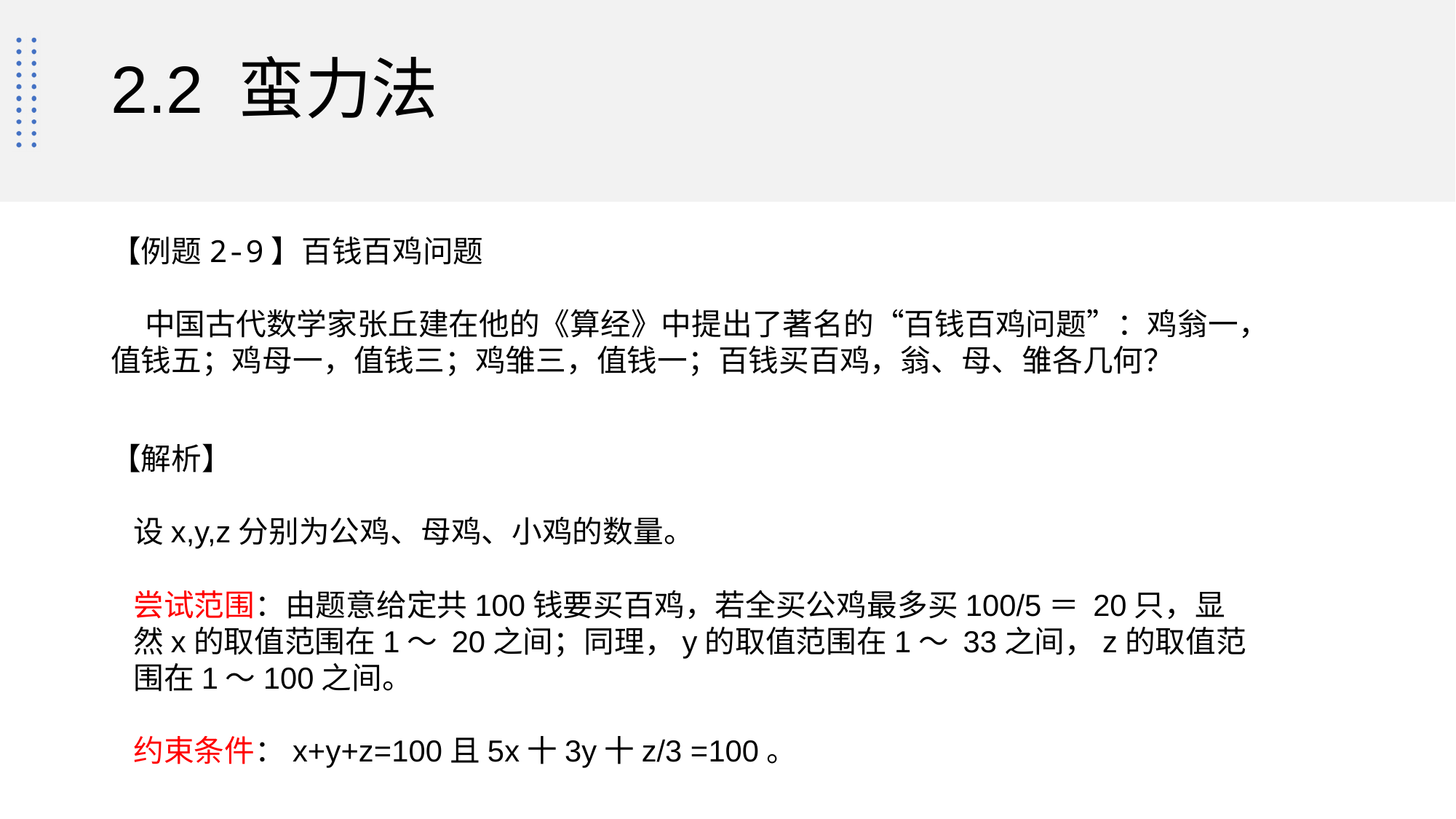

# 2.2 蛮力法
【例题2-9】百钱百鸡问题

    中国古代数学家张丘建在他的《算经》中提出了著名的“百钱百鸡问题”：鸡翁一，值钱五；鸡母一，值钱三；鸡雏三，值钱一；百钱买百鸡，翁、母、雏各几何？
【解析】
设x,y,z分别为公鸡、母鸡、小鸡的数量。

尝试范围：由题意给定共100钱要买百鸡，若全买公鸡最多买100/5＝ 20只，显然x的取值范围在1～ 20之间；同理，y的取值范围在1～ 33之间，z的取值范围在1～100之间。

约束条件：x+y+z=100且5x十3y十z/3 =100。